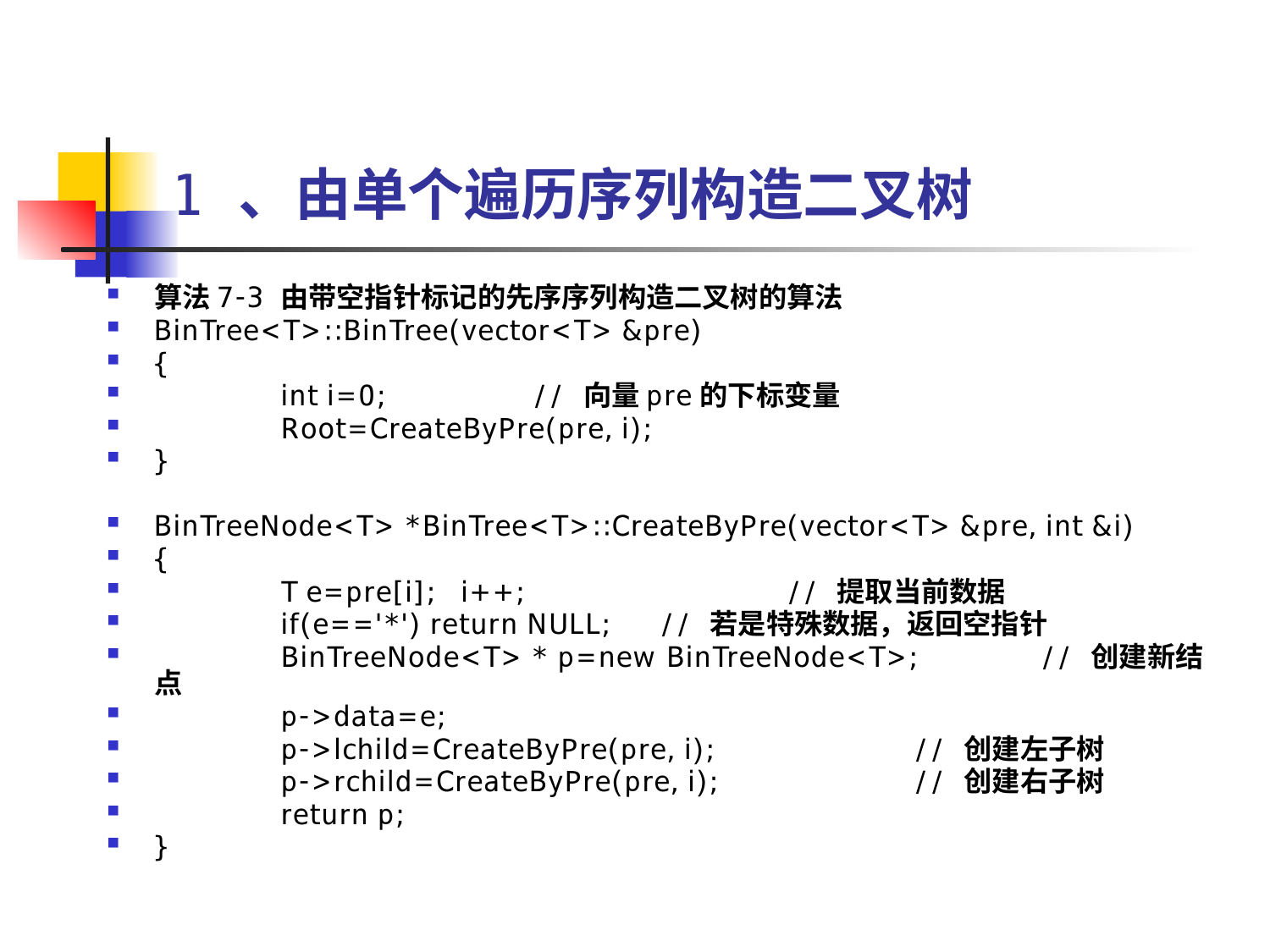

# 1 、由单个遍历序列构造二叉树
算法7-3 由带空指针标记的先序序列构造二叉树的算法
BinTree<T>::BinTree(vector<T> &pre)
{
	int i=0;                  // 向量pre的下标变量
	Root=CreateByPre(pre, i);
}

BinTreeNode<T> *BinTree<T>::CreateByPre(vector<T> &pre, int &i)
{
	T e=pre[i];   i++;			// 提取当前数据
	if(e=='*') return NULL; 	// 若是特殊数据，返回空指针
	BinTreeNode<T> * p=new BinTreeNode<T>;	// 创建新结点
	p->data=e;
	p->lchild=CreateByPre(pre, i);  		// 创建左子树
	p->rchild=CreateByPre(pre, i);  		// 创建右子树
	return p;
}